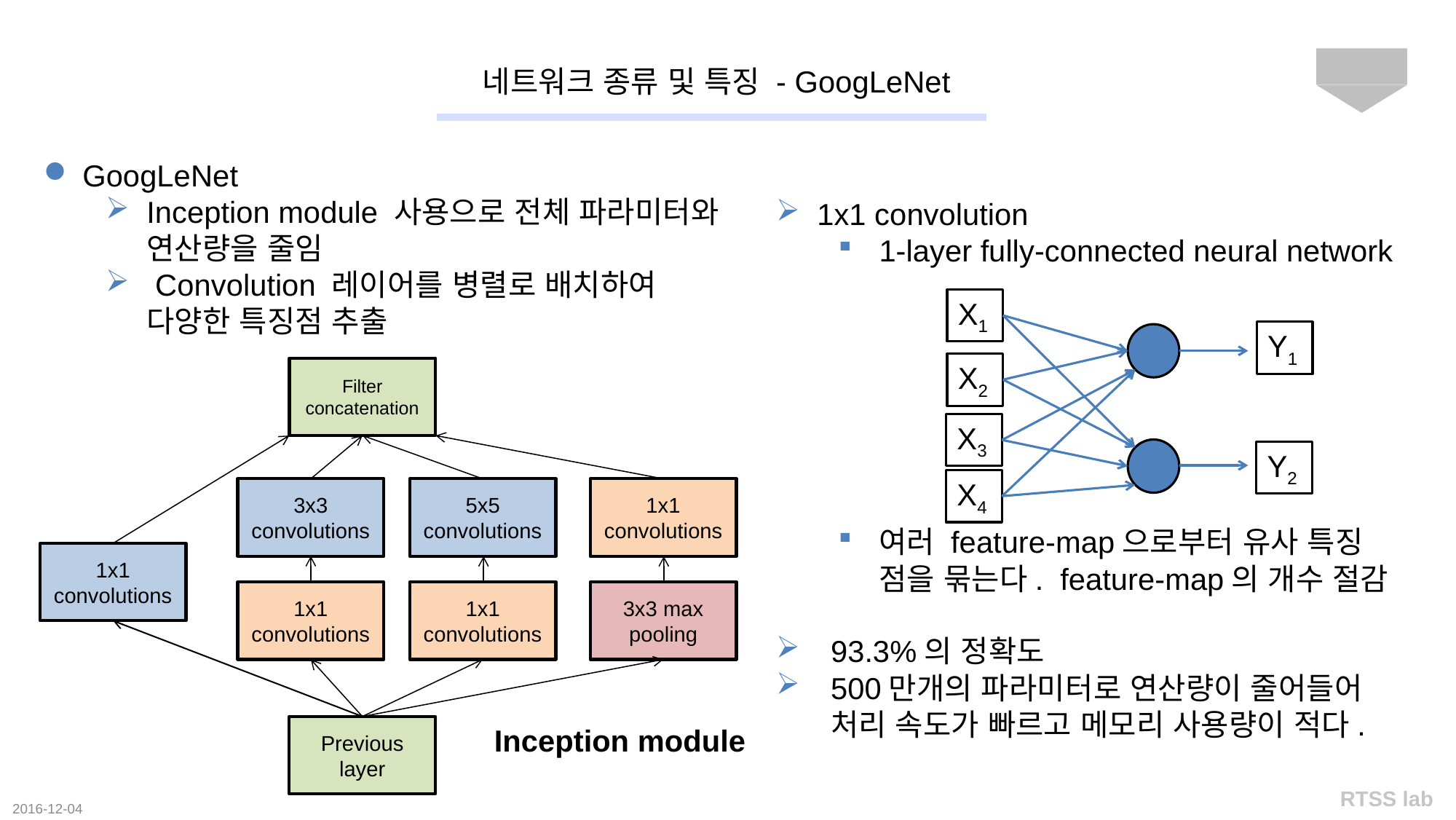

# 네트워크 종류 및 특징 - GoogLeNet
15
GoogLeNet
Inception module 사용으로 전체 파라미터와 연산량을 줄임
 Convolution 레이어를 병렬로 배치하여 다양한 특징점 추출
1x1 convolution
1-layer fully-connected neural network

여러 feature-map으로부터 유사 특징 점을 묶는다.  feature-map의 개수 절감

93.3%의 정확도
500만개의 파라미터로 연산량이 줄어들어 처리 속도가 빠르고 메모리 사용량이 적다.
X1
Y1

X2
X3

Y2
X4
Filter
concatenation
3x3 convolutions
5x5 convolutions
1x1 convolutions
1x1 convolutions
1x1 convolutions
1x1
convolutions
3x3 max pooling
Previous
layer
Inception module
RTSS lab
2016-12-04